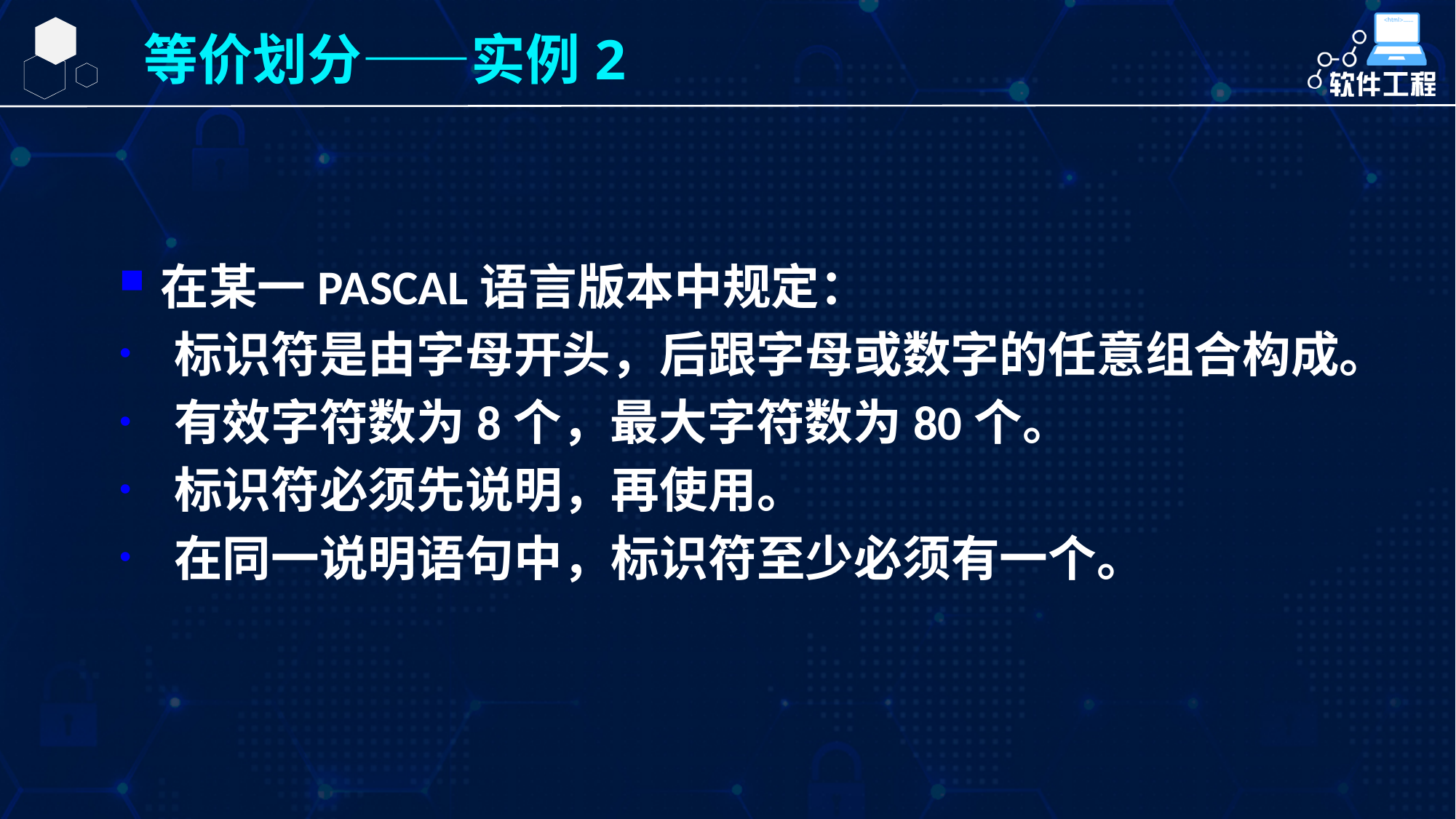

等价划分——实例2
在某一PASCAL语言版本中规定：
标识符是由字母开头，后跟字母或数字的任意组合构成。
有效字符数为8个，最大字符数为80个。
标识符必须先说明，再使用。
在同一说明语句中，标识符至少必须有一个。